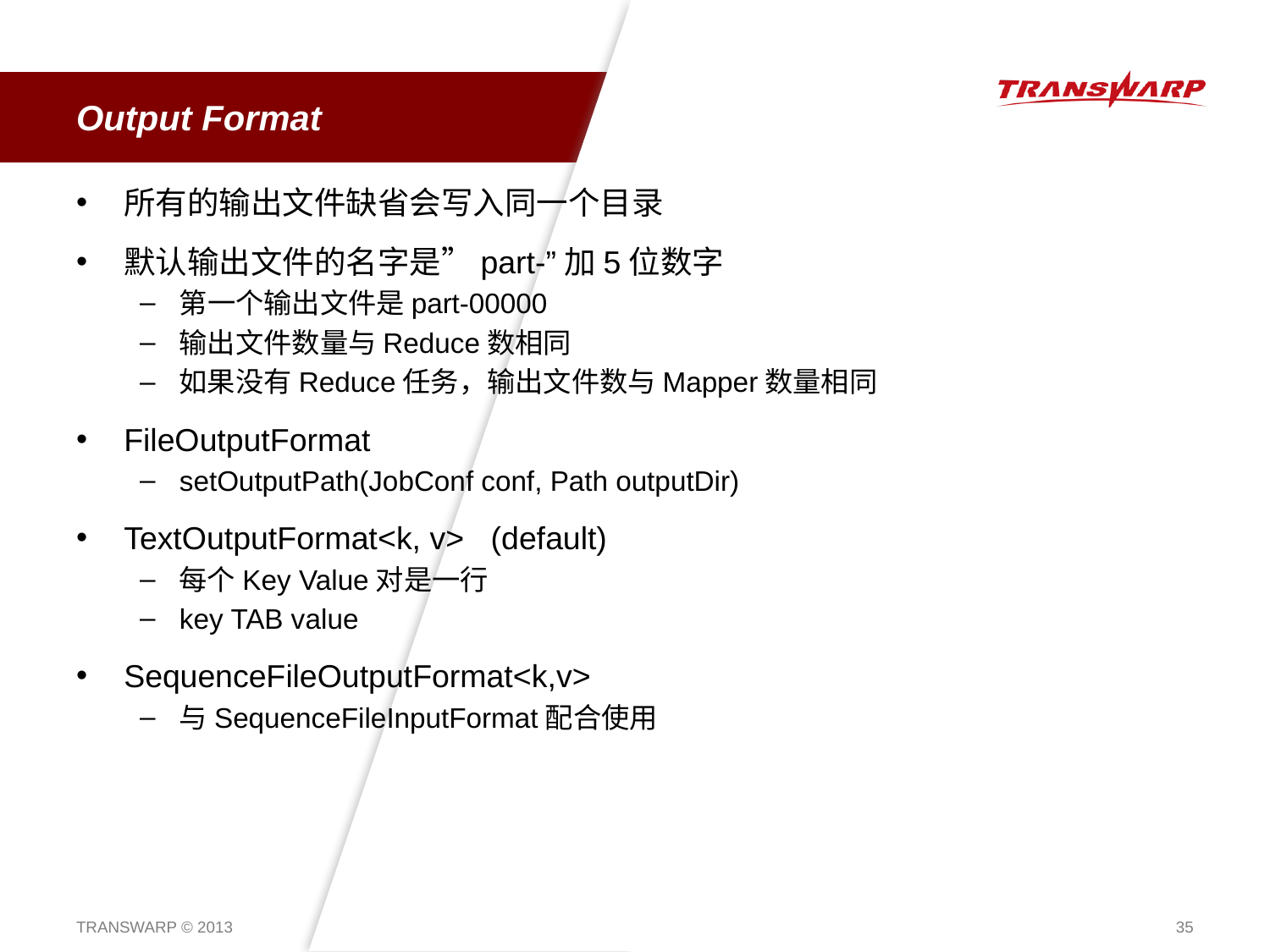

# Output Format
所有的输出文件缺省会写入同一个目录
默认输出文件的名字是”part-”加5位数字
第一个输出文件是part-00000
输出文件数量与Reduce数相同
如果没有Reduce任务，输出文件数与Mapper数量相同
FileOutputFormat
setOutputPath(JobConf conf, Path outputDir)
TextOutputFormat<k, v>   (default)
每个Key Value对是一行
key TAB value
SequenceFileOutputFormat<k,v>
与SequenceFileInputFormat配合使用
TRANSWARP © 2013
35